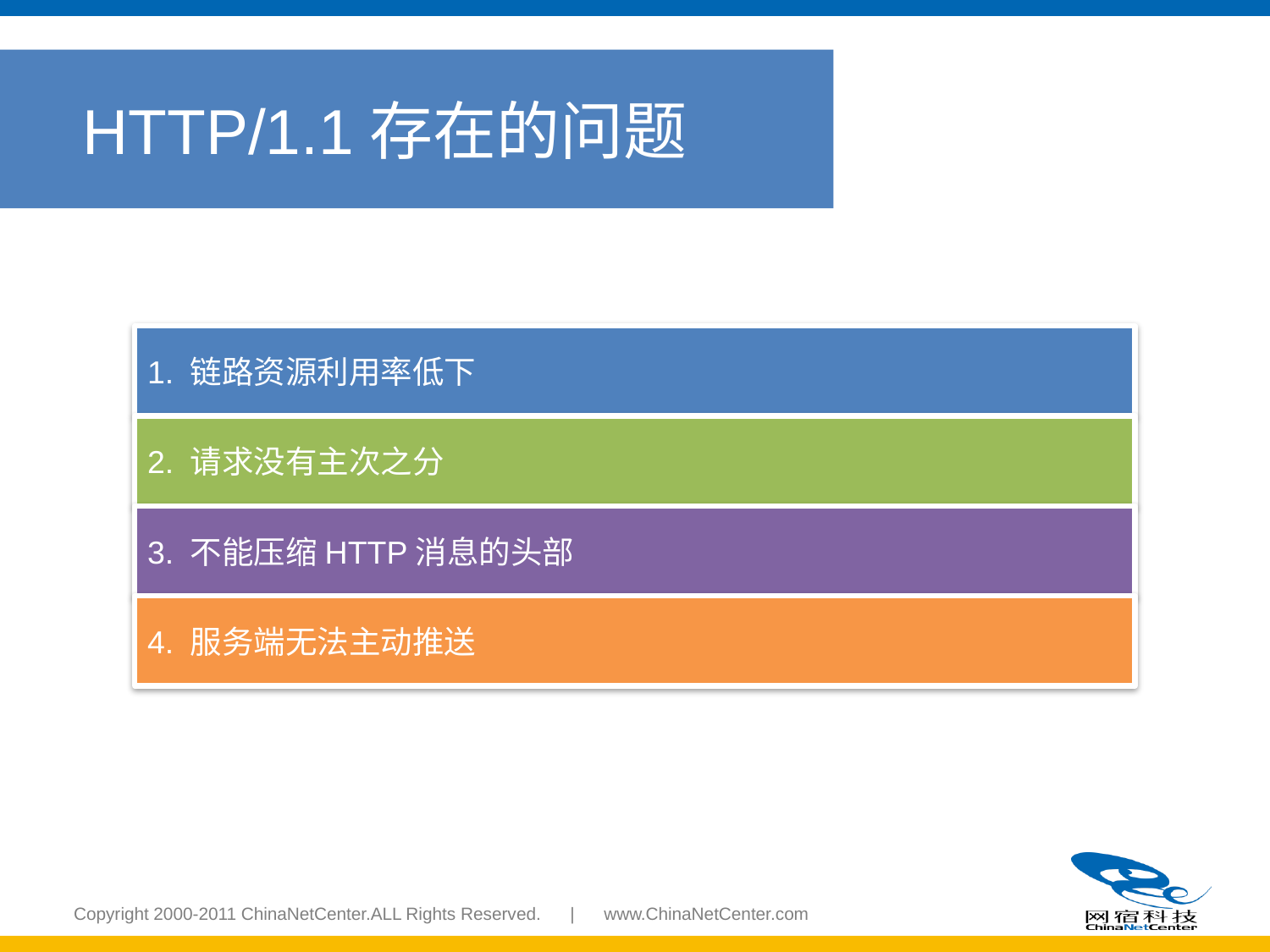

HTTP/1.1存在的问题
1. 链路资源利用率低下
2. 请求没有主次之分
3. 不能压缩HTTP消息的头部
4. 服务端无法主动推送